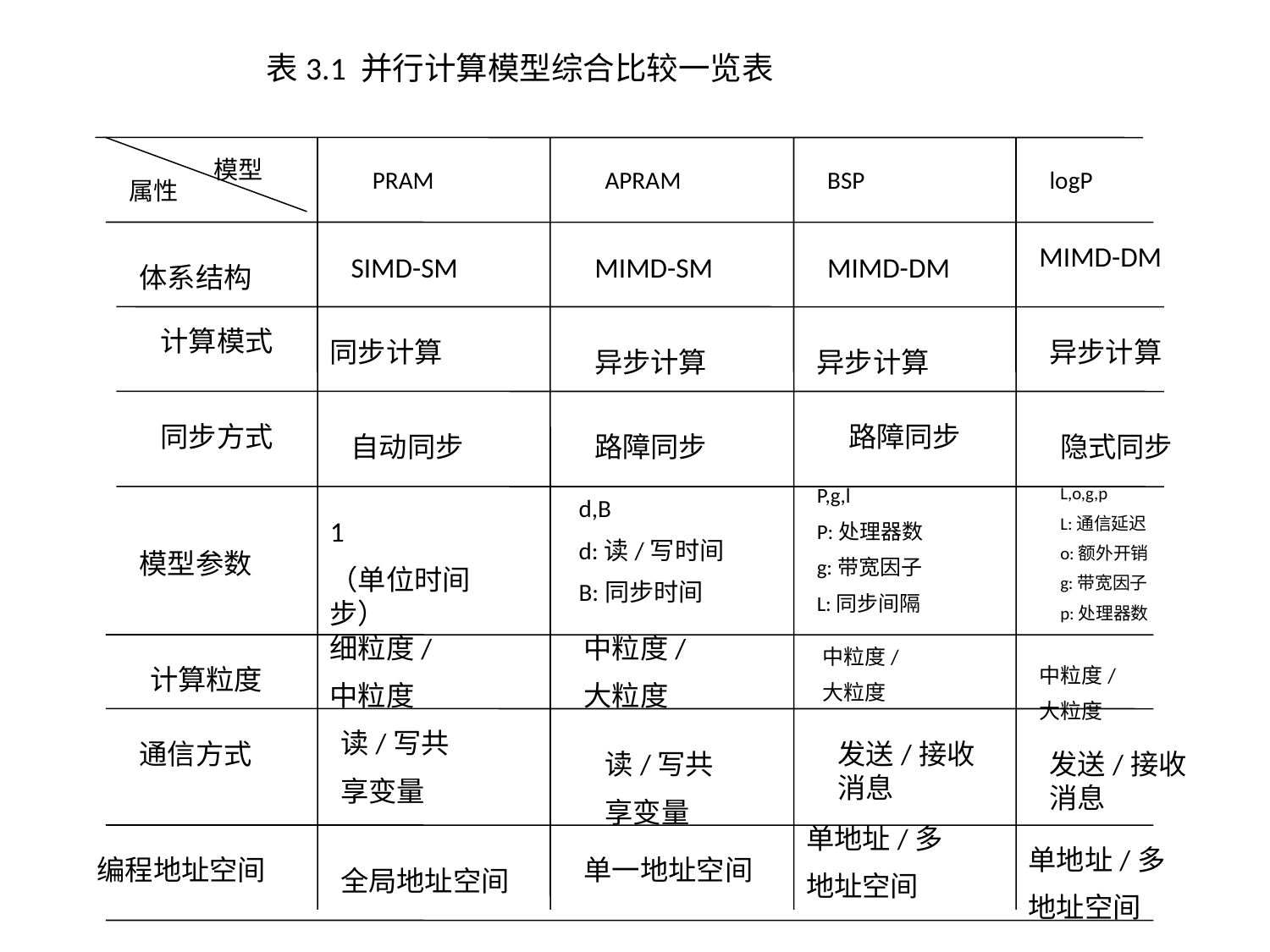

表3.1 并行计算模型综合比较一览表

模型
PRAM
APRAM
BSP

logP
属性

MIMD-DM
SIMD-SM
MIMD-SM
MIMD-DM
体系结构

计算模式
同步计算
异步计算
异步计算
异步计算

同步方式
路障同步
自动同步
路障同步
隐式同步
P,g,l
P:处理器数
g:带宽因子
L:同步间隔
L,o,g,p
L:通信延迟
o:额外开销
g:带宽因子
p:处理器数

d,B
d:读/写时间
B:同步时间

1
（单位时间步）
模型参数
细粒度/
中粒度
中粒度/
大粒度

中粒度/
大粒度

计算粒度
中粒度/
大粒度

读/写共
享变量
通信方式
发送/接收消息
读/写共
享变量
发送/接收消息

单地址/多
地址空间

单地址/多
地址空间
编程地址空间
单一地址空间
全局地址空间